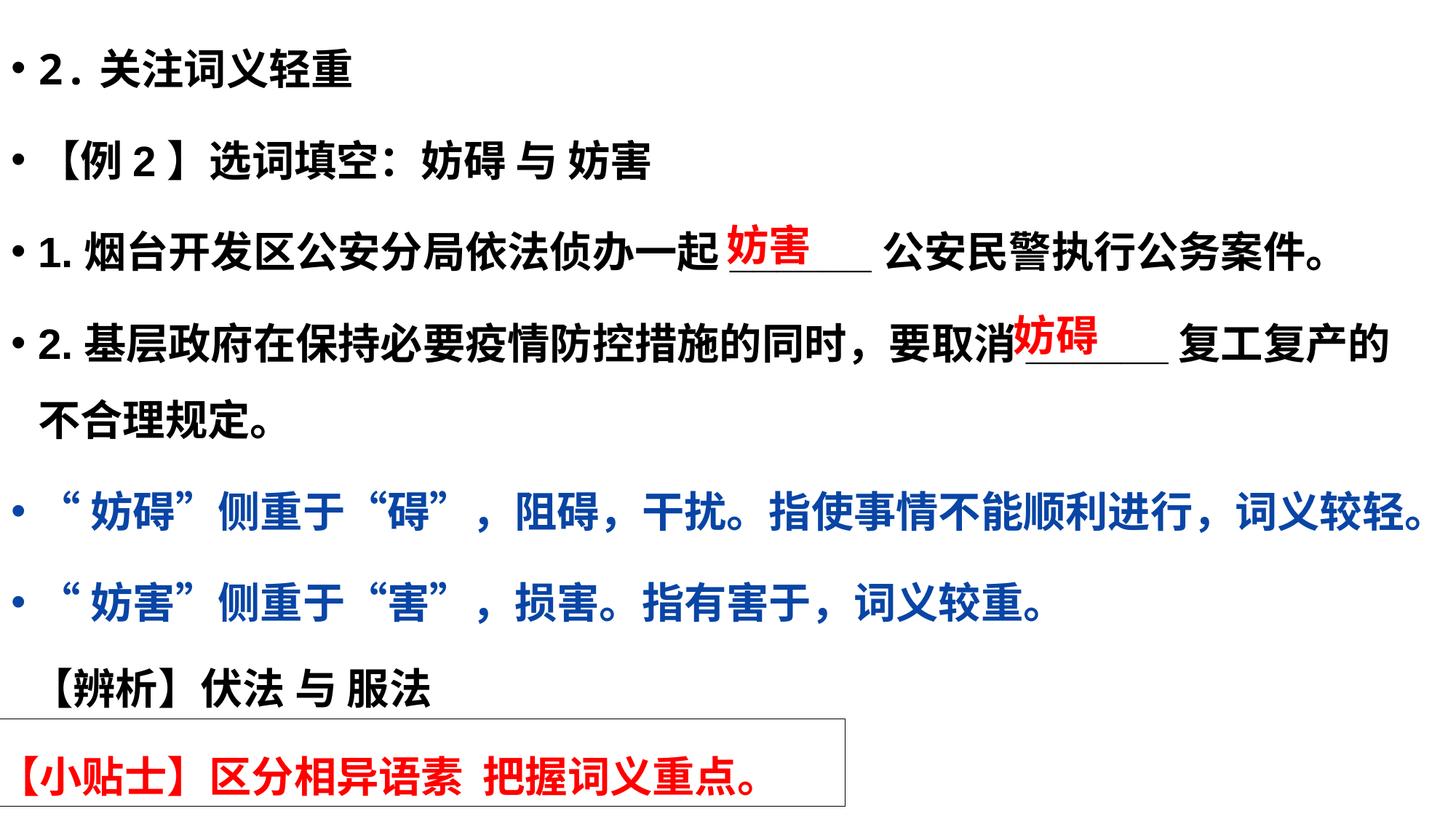

2.关注词义轻重
【例2】选词填空：妨碍 与 妨害
1.烟台开发区公安分局依法侦办一起______公安民警执行公务案件。
2.基层政府在保持必要疫情防控措施的同时，要取消______复工复产的不合理规定。
“妨碍”侧重于“碍”，阻碍，干扰。指使事情不能顺利进行，词义较轻。
“妨害”侧重于“害”，损害。指有害于，词义较重。

妨害
妨碍
【辨析】伏法 与 服法
【小贴士】区分相异语素  把握词义重点。